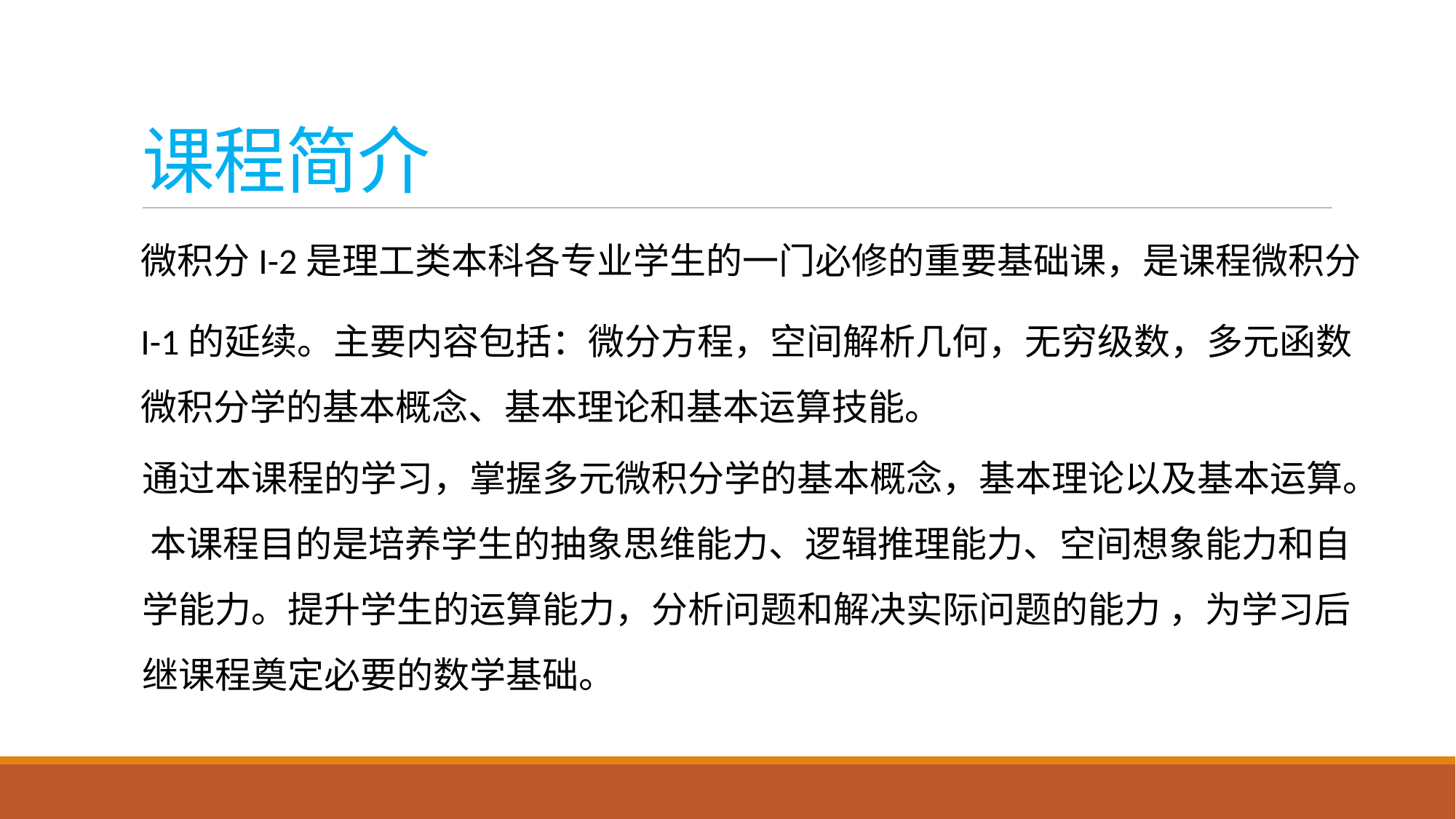

# 课程简介
微积分I-2是理工类本科各专业学生的一门必修的重要基础课，是课程微积分
I-1的延续。主要内容包括：微分方程，空间解析几何，无穷级数，多元函数微积分学的基本概念、基本理论和基本运算技能。

通过本课程的学习，掌握多元微积分学的基本概念，基本理论以及基本运算。 本课程目的是培养学生的抽象思维能力、逻辑推理能力、空间想象能力和自学能力。提升学生的运算能力，分析问题和解决实际问题的能力 ，为学习后继课程奠定必要的数学基础。